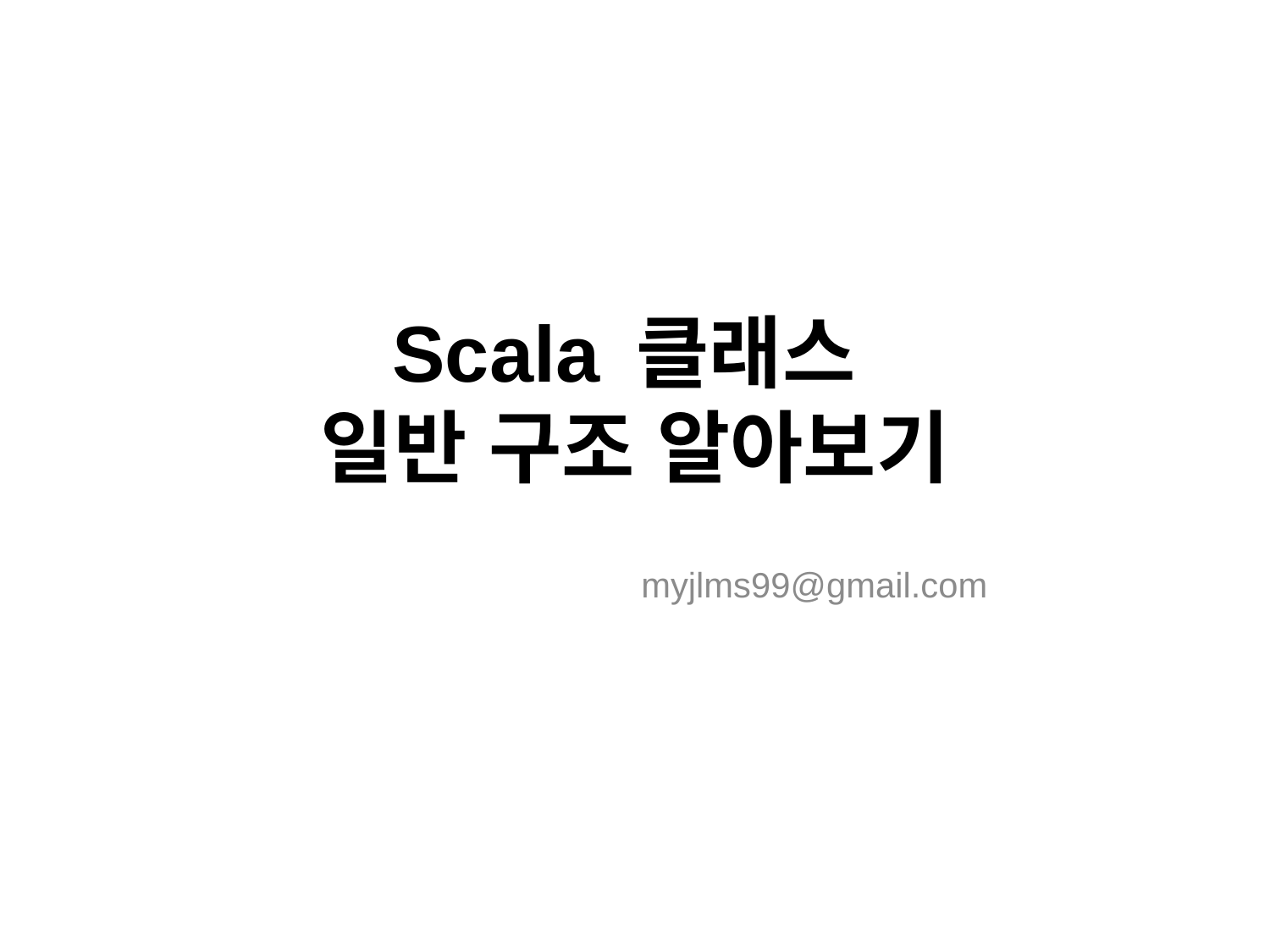

# Scala 클래스 일반 구조 알아보기
myjlms99@gmail.com